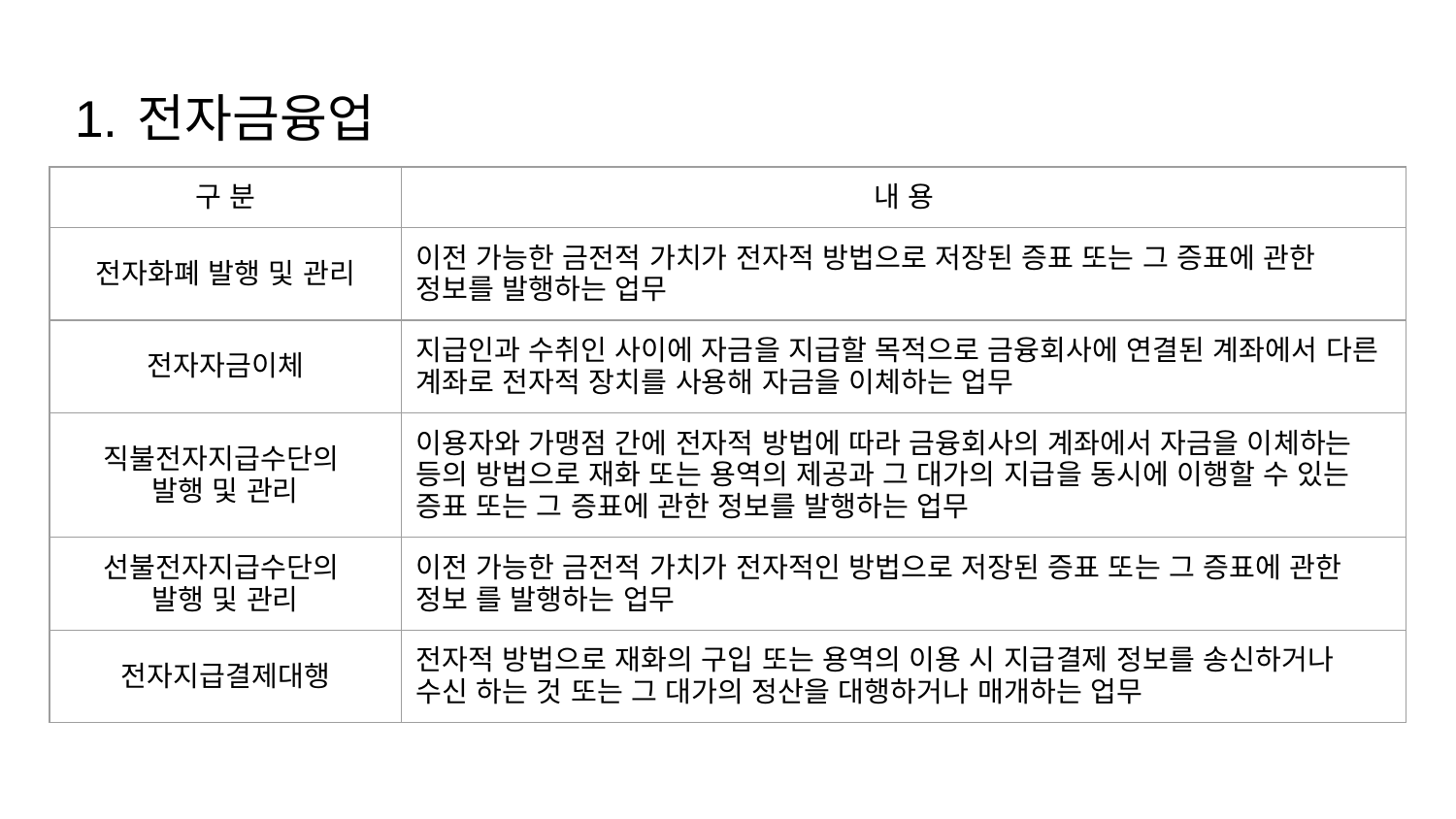

# 전자금융업
| 구 분 | 내 용 |
| --- | --- |
| 전자화폐 발행 및 관리 | 이전 가능한 금전적 가치가 전자적 방법으로 저장된 증표 또는 그 증표에 관한 정보를 발행하는 업무 |
| 전자자금이체 | 지급인과 수취인 사이에 자금을 지급할 목적으로 금융회사에 연결된 계좌에서 다른 계좌로 전자적 장치를 사용해 자금을 이체하는 업무 |
| 직불전자지급수단의 발행 및 관리 | 이용자와 가맹점 간에 전자적 방법에 따라 금융회사의 계좌에서 자금을 이체하는 등의 방법으로 재화 또는 용역의 제공과 그 대가의 지급을 동시에 이행할 수 있는 증표 또는 그 증표에 관한 정보를 발행하는 업무 |
| 선불전자지급수단의 발행 및 관리 | 이전 가능한 금전적 가치가 전자적인 방법으로 저장된 증표 또는 그 증표에 관한 정보 를 발행하는 업무 |
| 전자지급결제대행 | 전자적 방법으로 재화의 구입 또는 용역의 이용 시 지급결제 정보를 송신하거나 수신 하는 것 또는 그 대가의 정산을 대행하거나 매개하는 업무 |